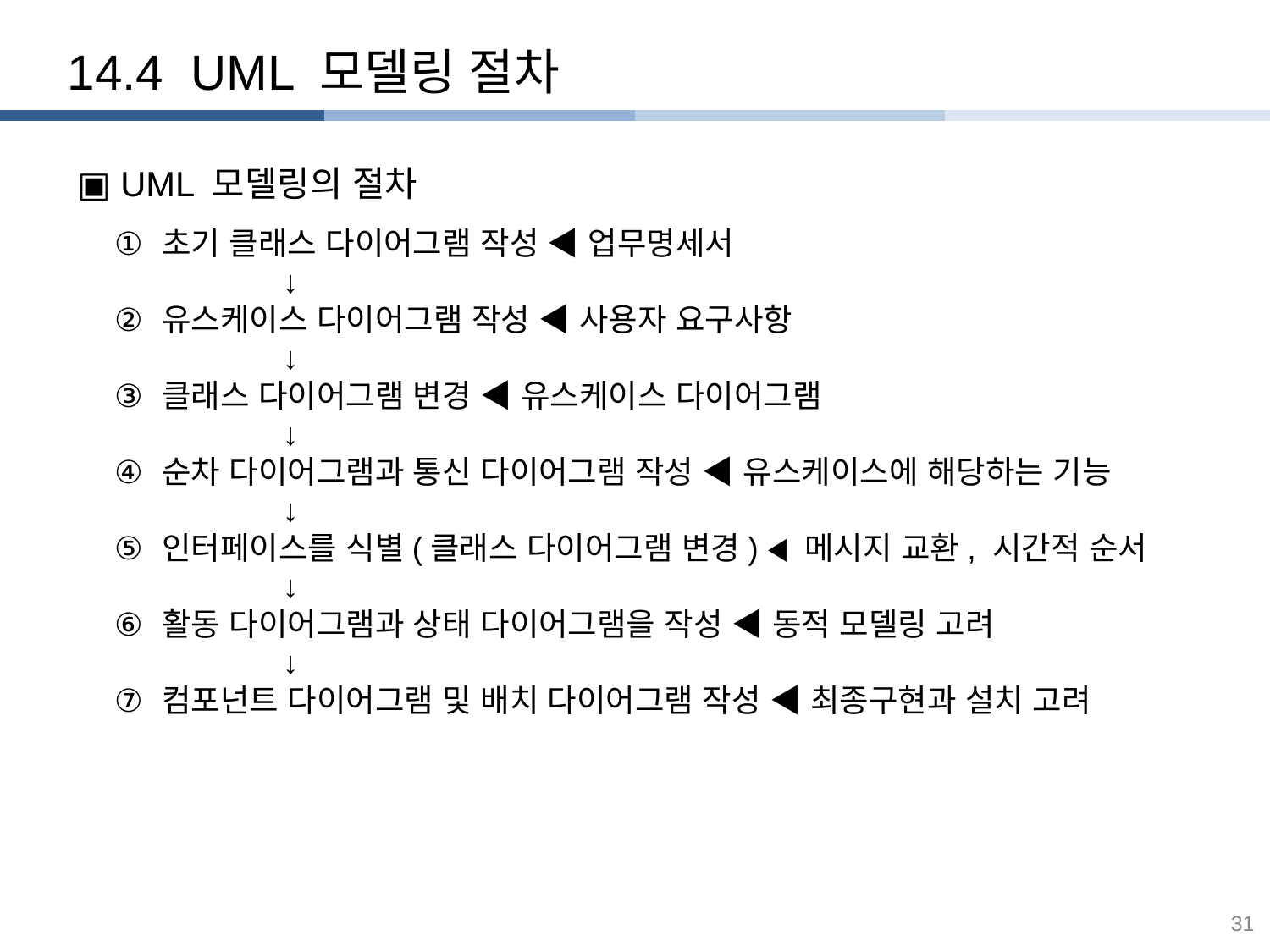

14.4  UML 모델링 절차
▣ UML 모델링의 절차
초기 클래스 다이어그램 작성 ◀ 업무명세서
                   ↓
유스케이스 다이어그램 작성 ◀ 사용자 요구사항
                   ↓
클래스 다이어그램 변경 ◀ 유스케이스 다이어그램
                   ↓
순차 다이어그램과 통신 다이어그램 작성 ◀ 유스케이스에 해당하는 기능
                   ↓
인터페이스를 식별(클래스 다이어그램 변경) ◀ 메시지 교환, 시간적 순서
                   ↓
활동 다이어그램과 상태 다이어그램을 작성 ◀ 동적 모델링 고려
                   ↓
컴포넌트 다이어그램 및 배치 다이어그램 작성 ◀ 최종구현과 설치 고려
31